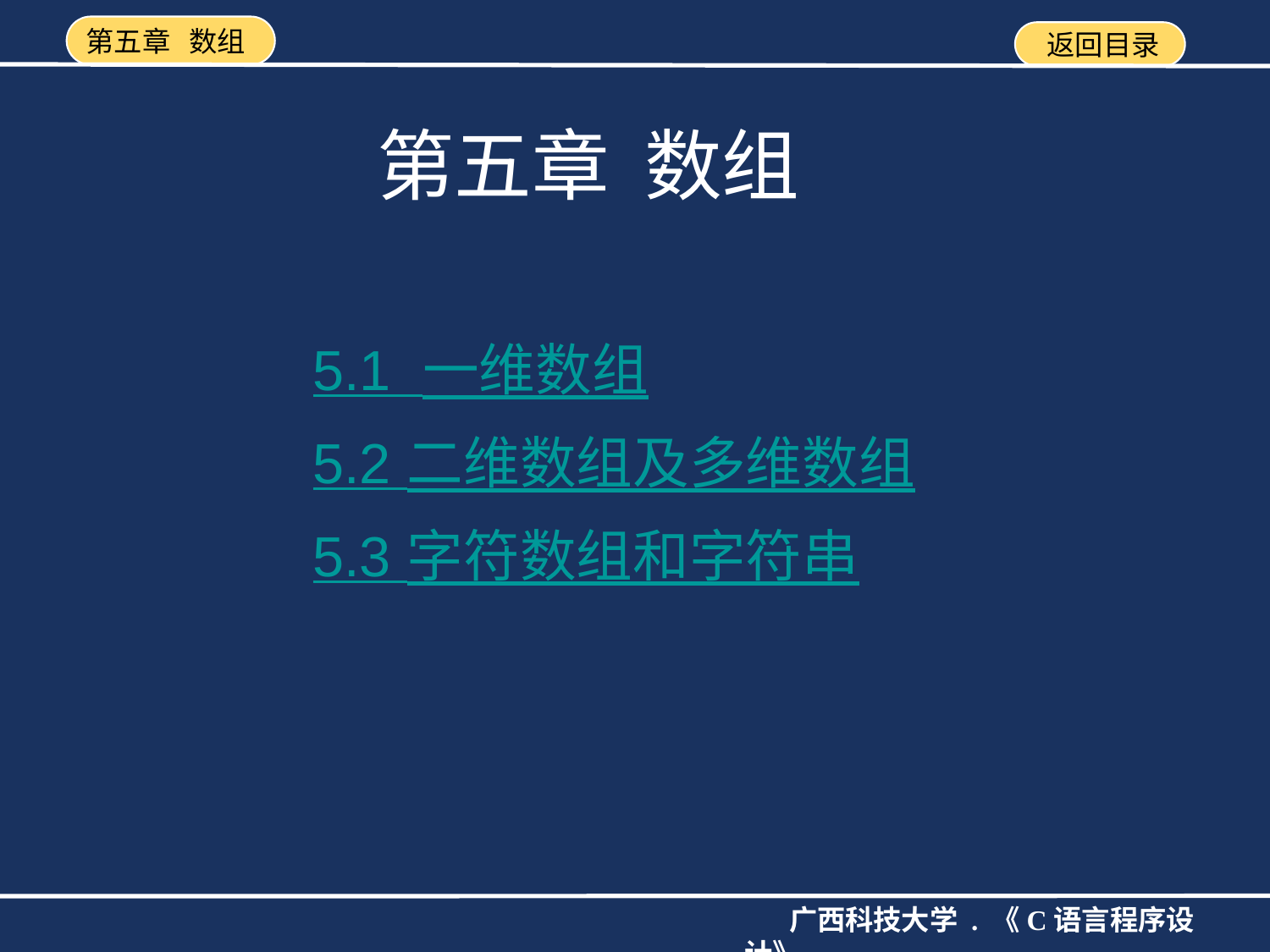

# 第五章  数组
5.1  一维数组
5.2 二维数组及多维数组
5.3 字符数组和字符串